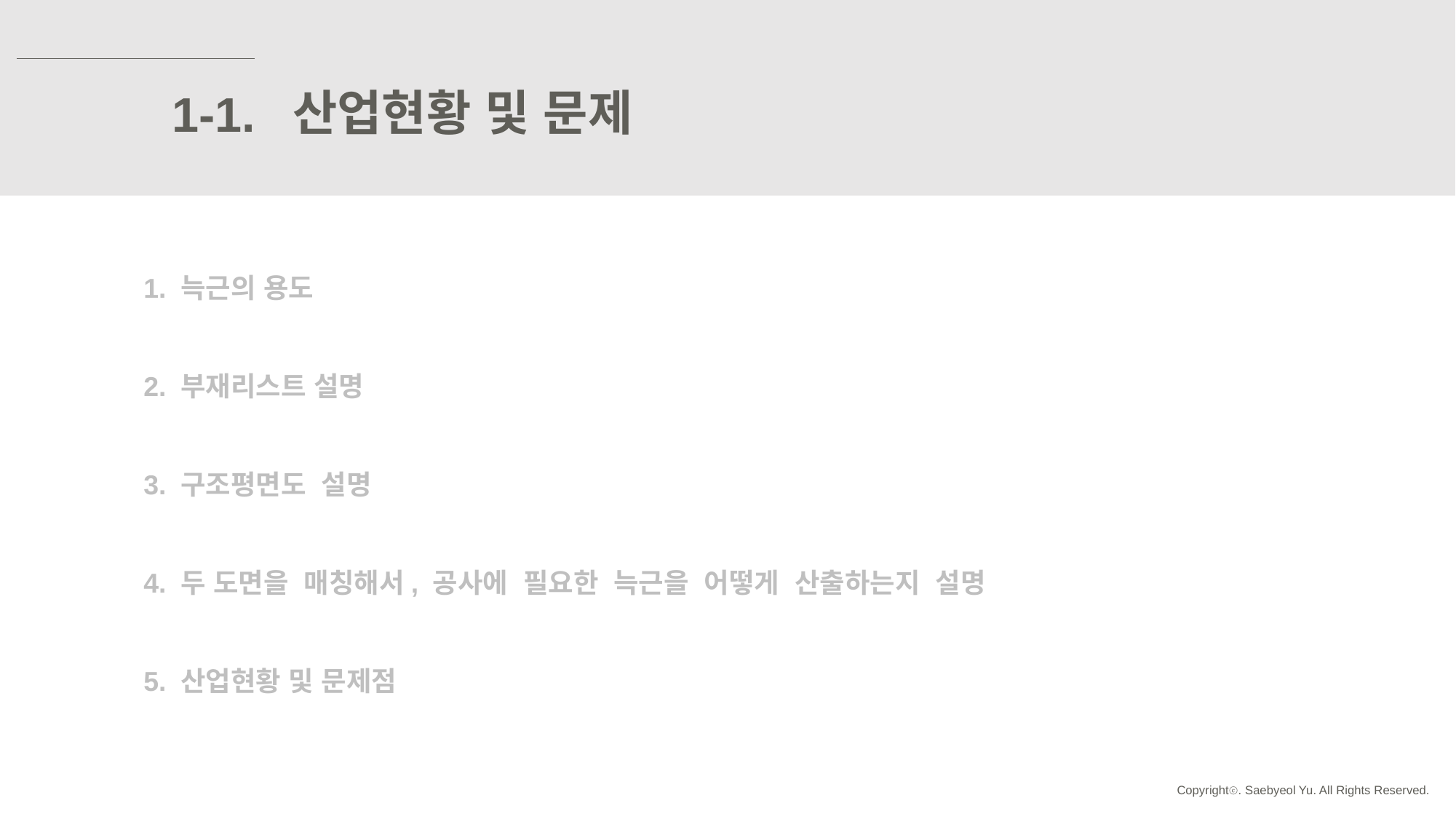

산업현황 및 문제
1-1.

1. 늑근의 용도

2. 부재리스트 설명

3. 구조평면도  설명

4. 두 도면을  매칭해서, 공사에  필요한  늑근을  어떻게  산출하는지  설명

5. 산업현황 및 문제점